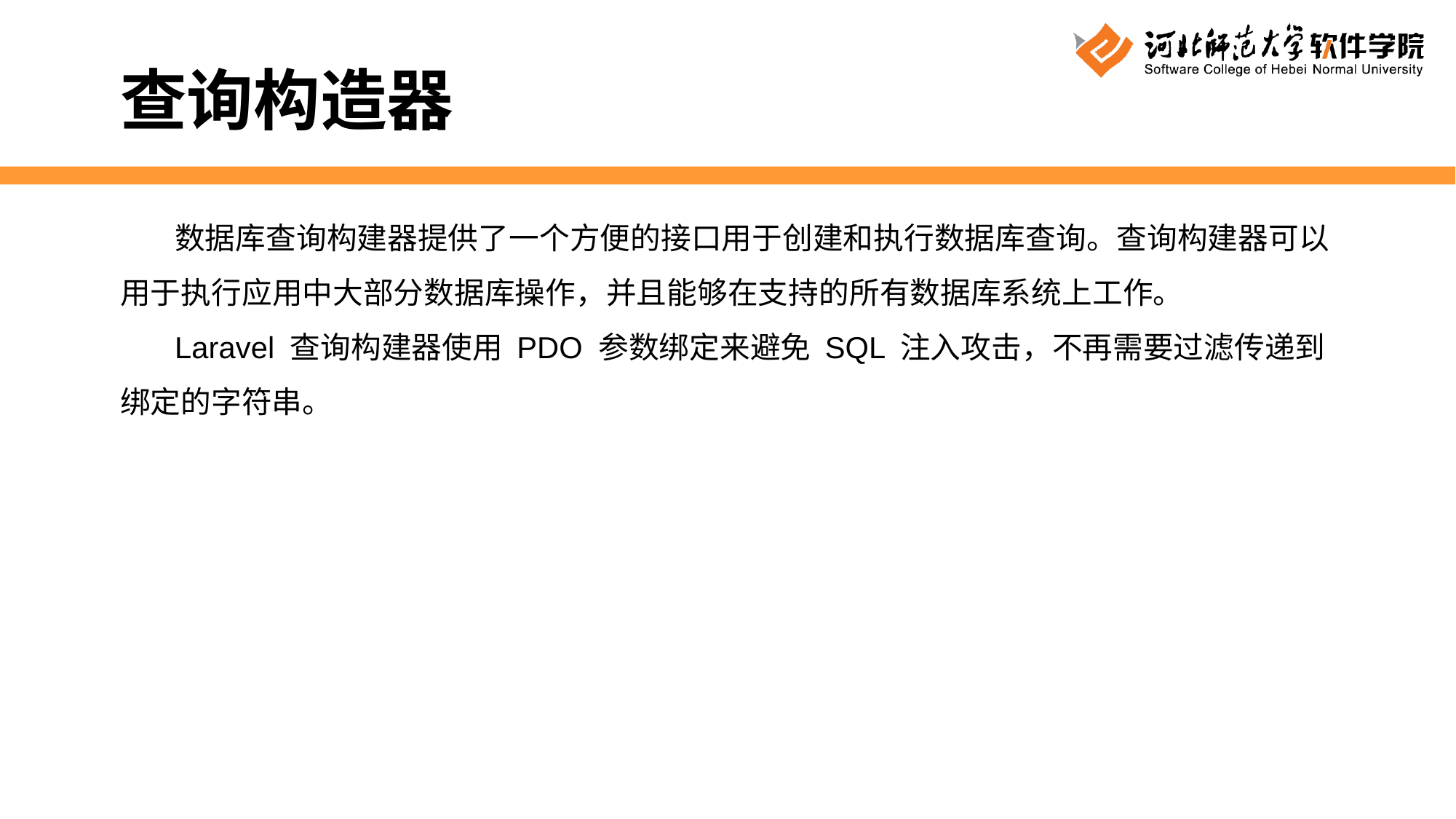

查询构造器
数据库查询构建器提供了一个方便的接口用于创建和执行数据库查询。查询构建器可以用于执行应用中大部分数据库操作，并且能够在支持的所有数据库系统上工作。
Laravel 查询构建器使用 PDO 参数绑定来避免 SQL 注入攻击，不再需要过滤传递到绑定的字符串。